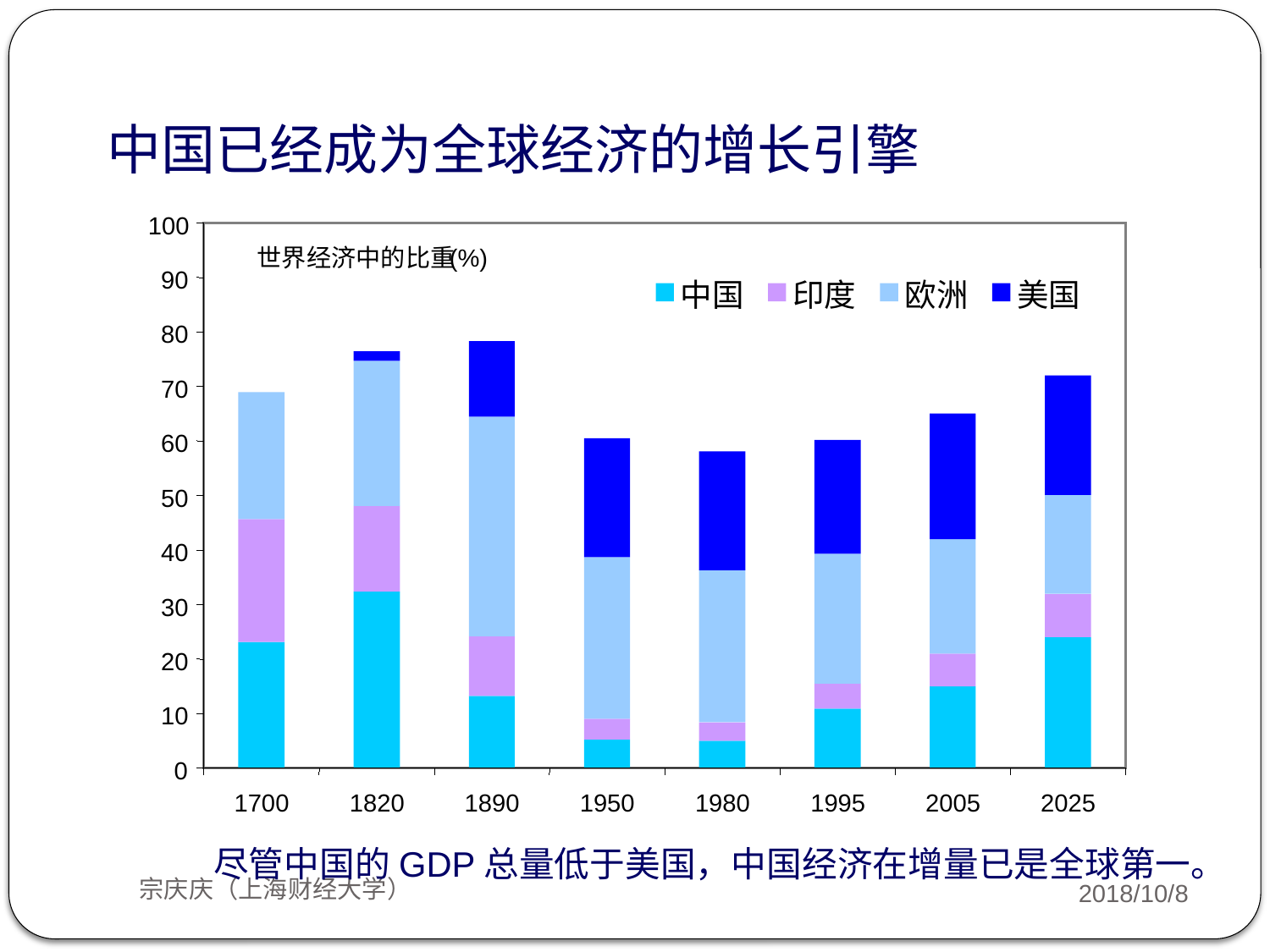

# 中国已经成为全球经济的增长引擎

100

世界经济中的比重
  (%)
90
中国
印度
欧洲
美国

80

70

60

50

40

30

20

10

0

1700
1820
1890
1950
1980
1995
2005
2025
尽管中国的GDP总量低于美国，中国经济在增量已是全球第一。
宗庆庆（上海财经大学）
2018/10/8